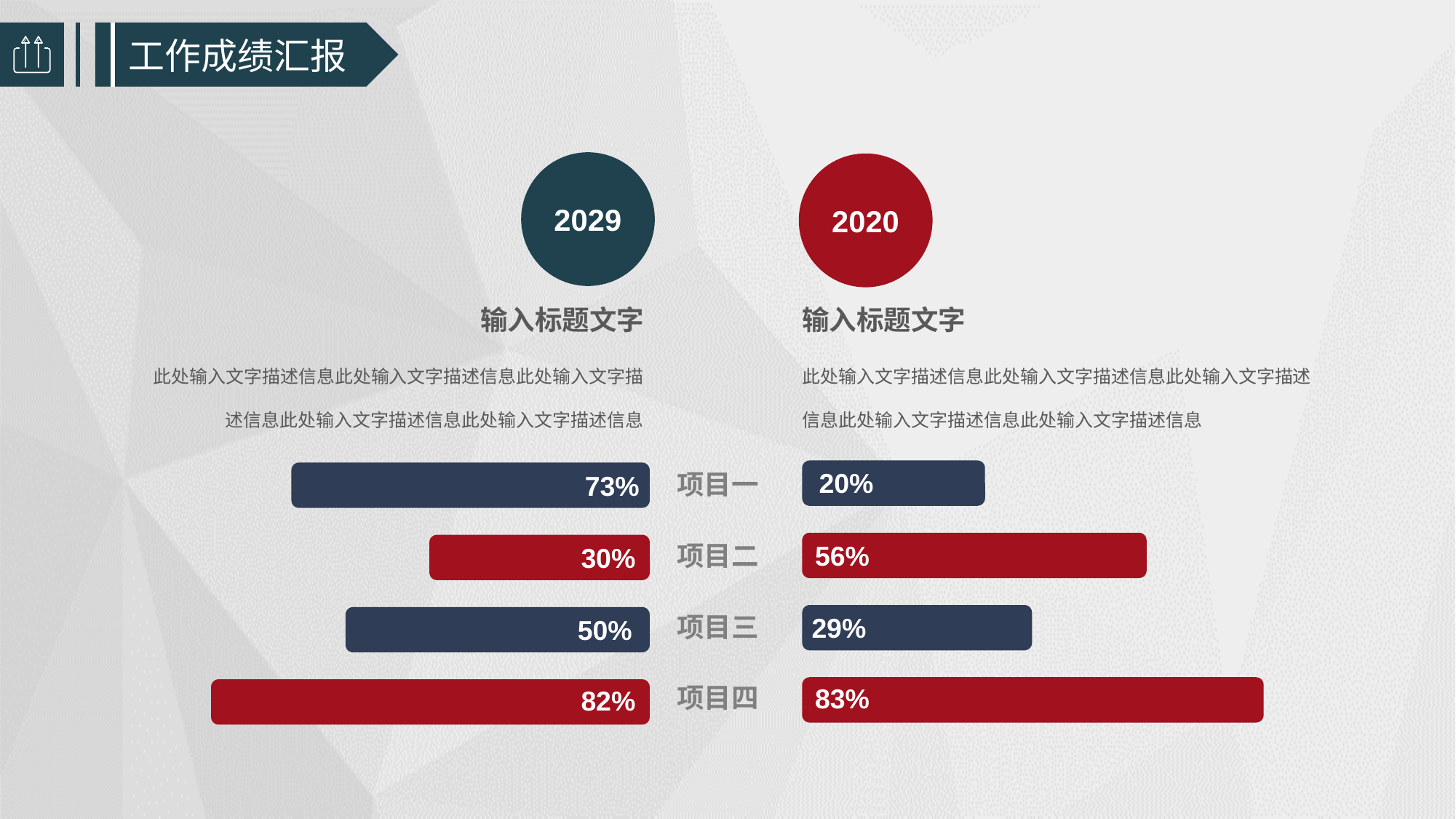

工作成绩汇报
2029
2020
输入标题文字
此处输入文字描述信息此处输入文字描述信息此处输入文字描述信息此处输入文字描述信息此处输入文字描述信息
输入标题文字
此处输入文字描述信息此处输入文字描述信息此处输入文字描述信息此处输入文字描述信息此处输入文字描述信息

20%
项目一

73%

56%
项目二

30%
项目三

29%

50%
项目四
83%

82%